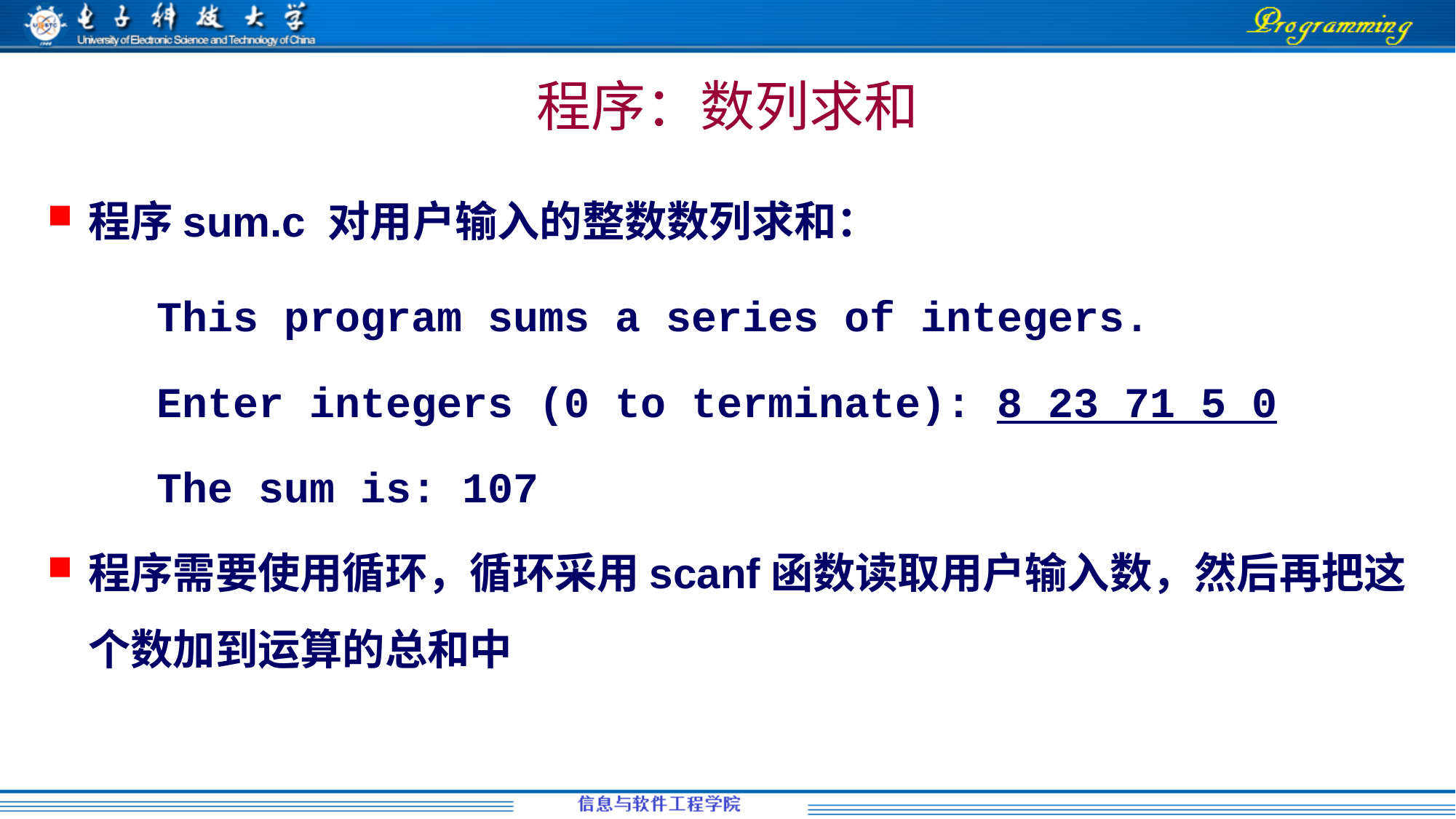

# 程序：数列求和
程序sum.c 对用户输入的整数数列求和：
	This program sums a series of integers.
	Enter integers (0 to terminate): 8 23 71 5 0
	The sum is: 107
程序需要使用循环，循环采用scanf函数读取用户输入数，然后再把这个数加到运算的总和中